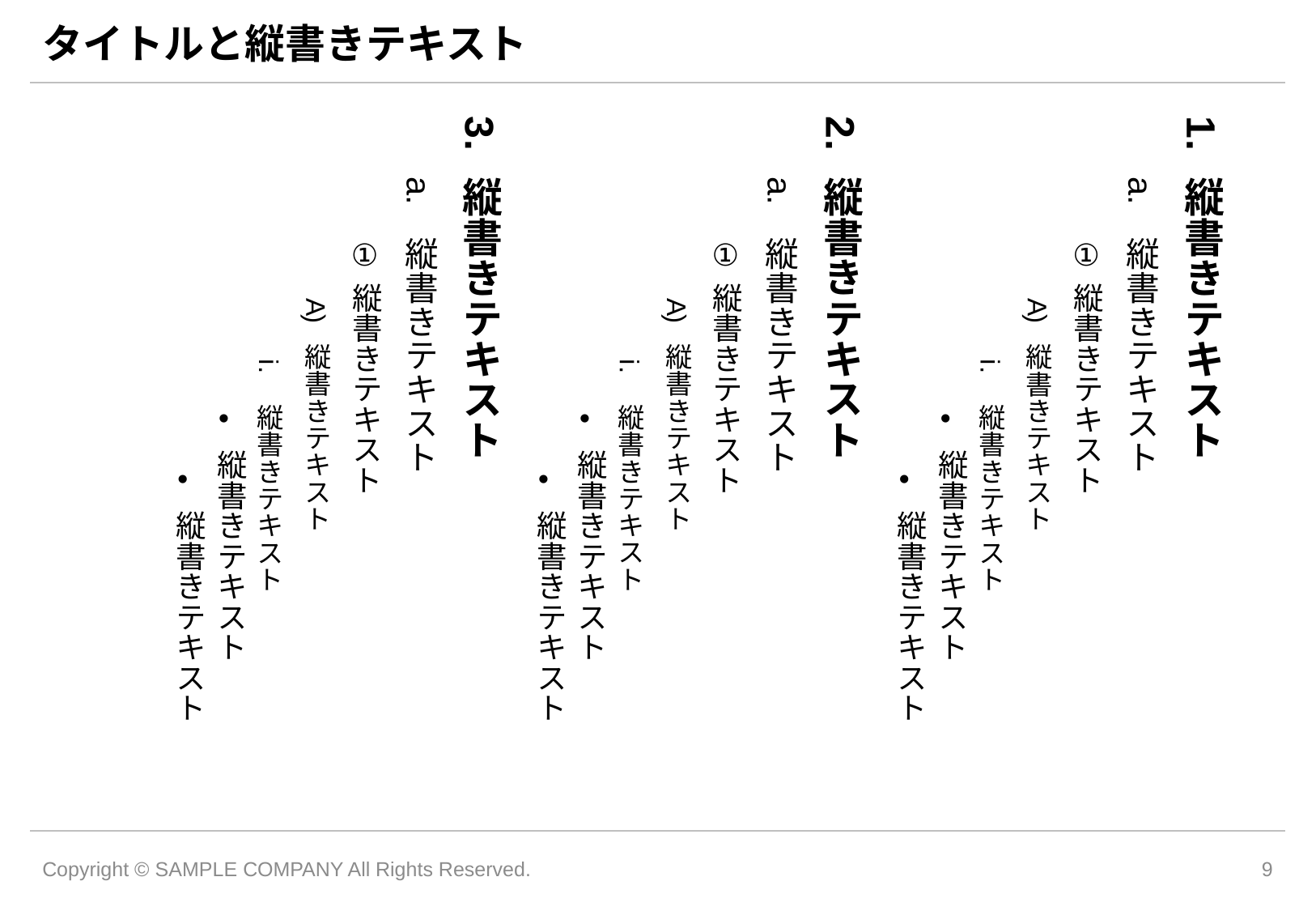

# タイトルと縦書きテキスト
縦書きテキスト
縦書きテキスト
縦書きテキスト
縦書きテキスト
縦書きテキスト
縦書きテキスト
縦書きテキスト
縦書きテキスト
縦書きテキスト
縦書きテキスト
縦書きテキスト
縦書きテキスト
縦書きテキスト
縦書きテキスト
縦書きテキスト
縦書きテキスト
縦書きテキスト
縦書きテキスト
縦書きテキスト
縦書きテキスト
縦書きテキスト

Copyright © SAMPLE COMPANY All Rights Reserved.
9